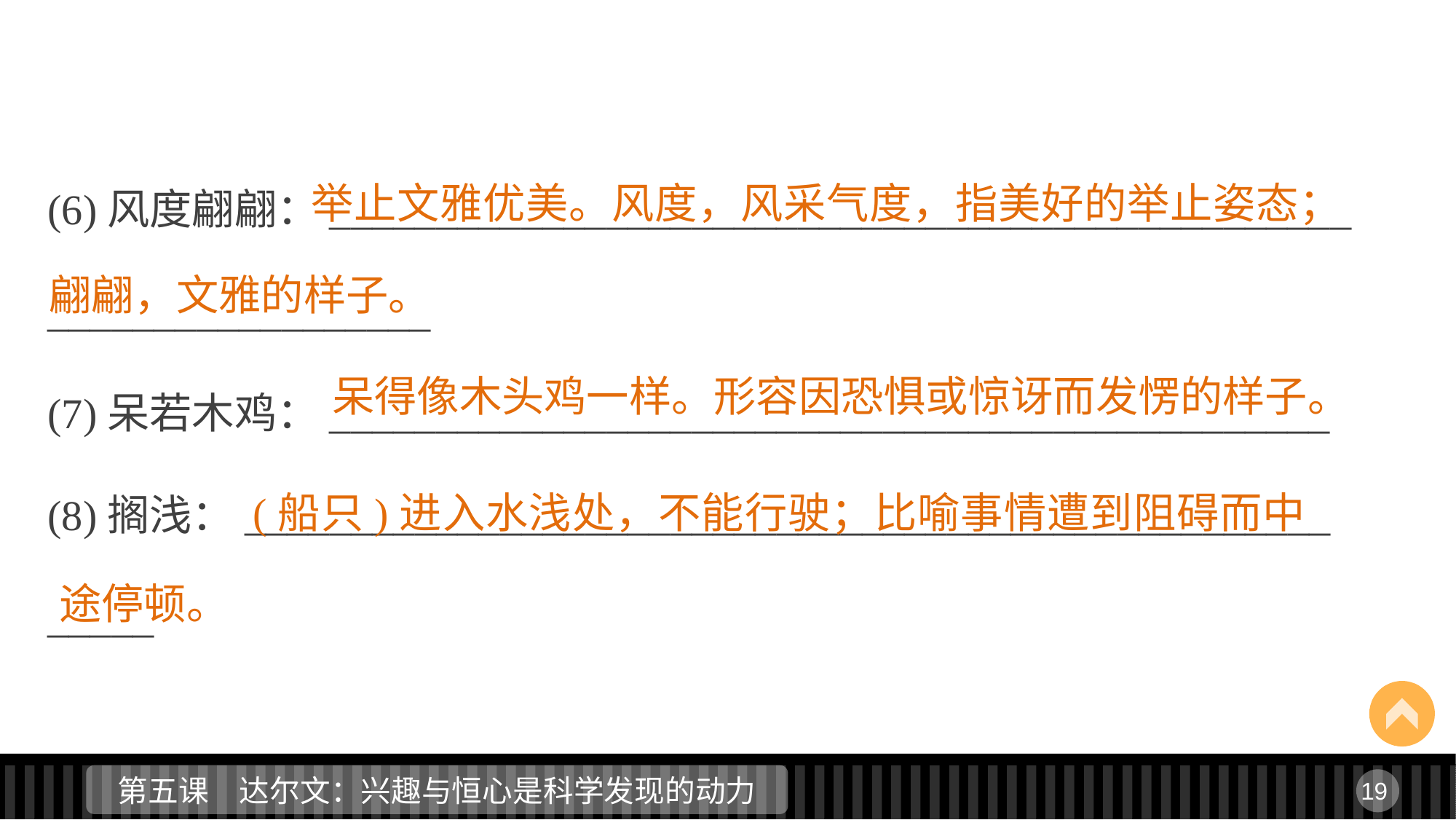

(6)风度翩翩：________________________________________________
__________________
(7)呆若木鸡：_______________________________________________
(8)搁浅：___________________________________________________
_____
                         举止文雅优美。风度，风采气度，指美好的举止姿态；翩翩，文雅的样子。
呆得像木头鸡一样。形容因恐惧或惊讶而发愣的样子。
                 (船只)进入水浅处，不能行驶；比喻事情遭到阻碍而中途停顿。